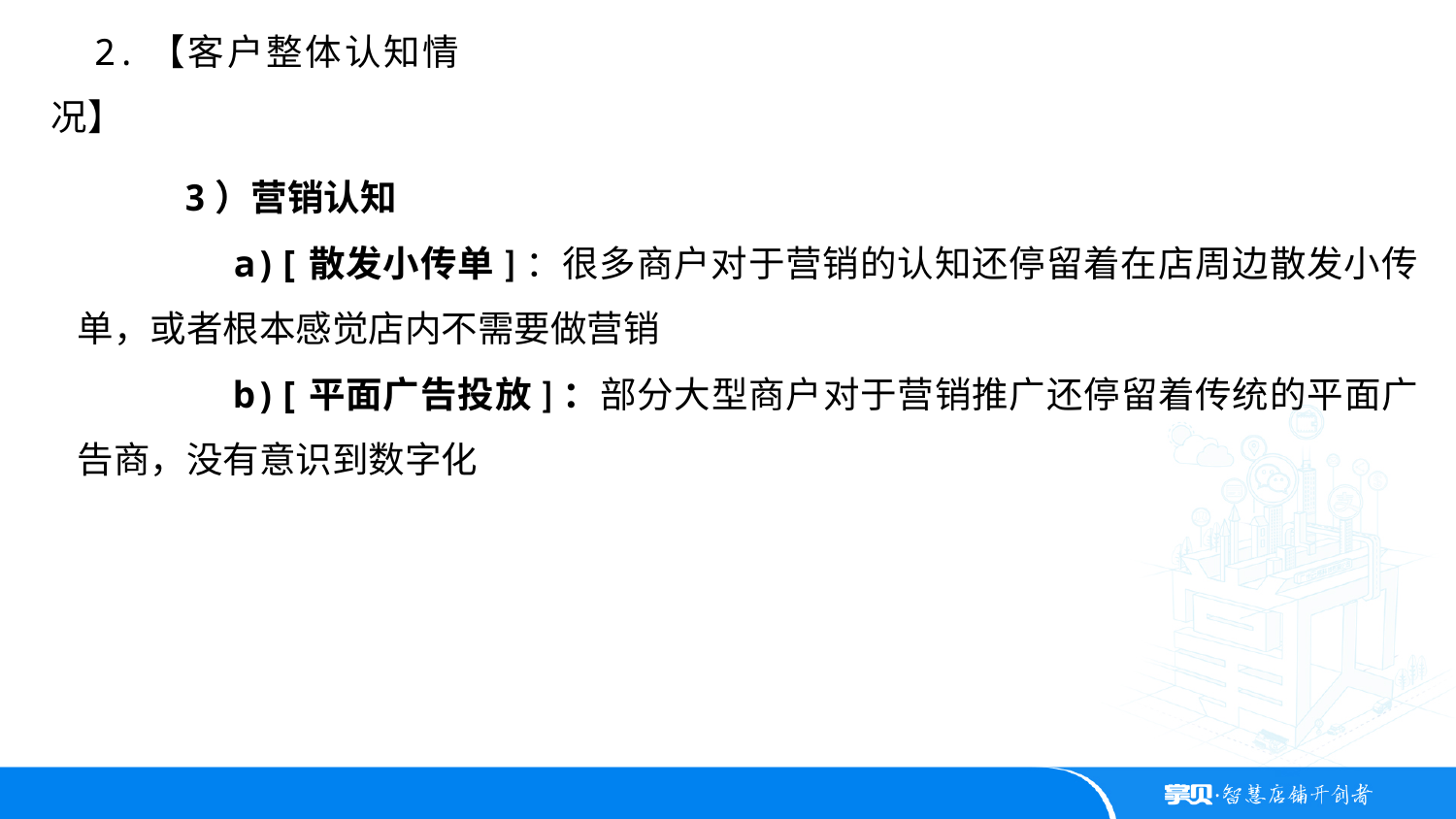

2.【客户整体认知情况】
 3）营销认知
     a)[散发小传单]：很多商户对于营销的认知还停留着在店周边散发小传单，或者根本感觉店内不需要做营销
     b)[平面广告投放]：部分大型商户对于营销推广还停留着传统的平面广告商，没有意识到数字化